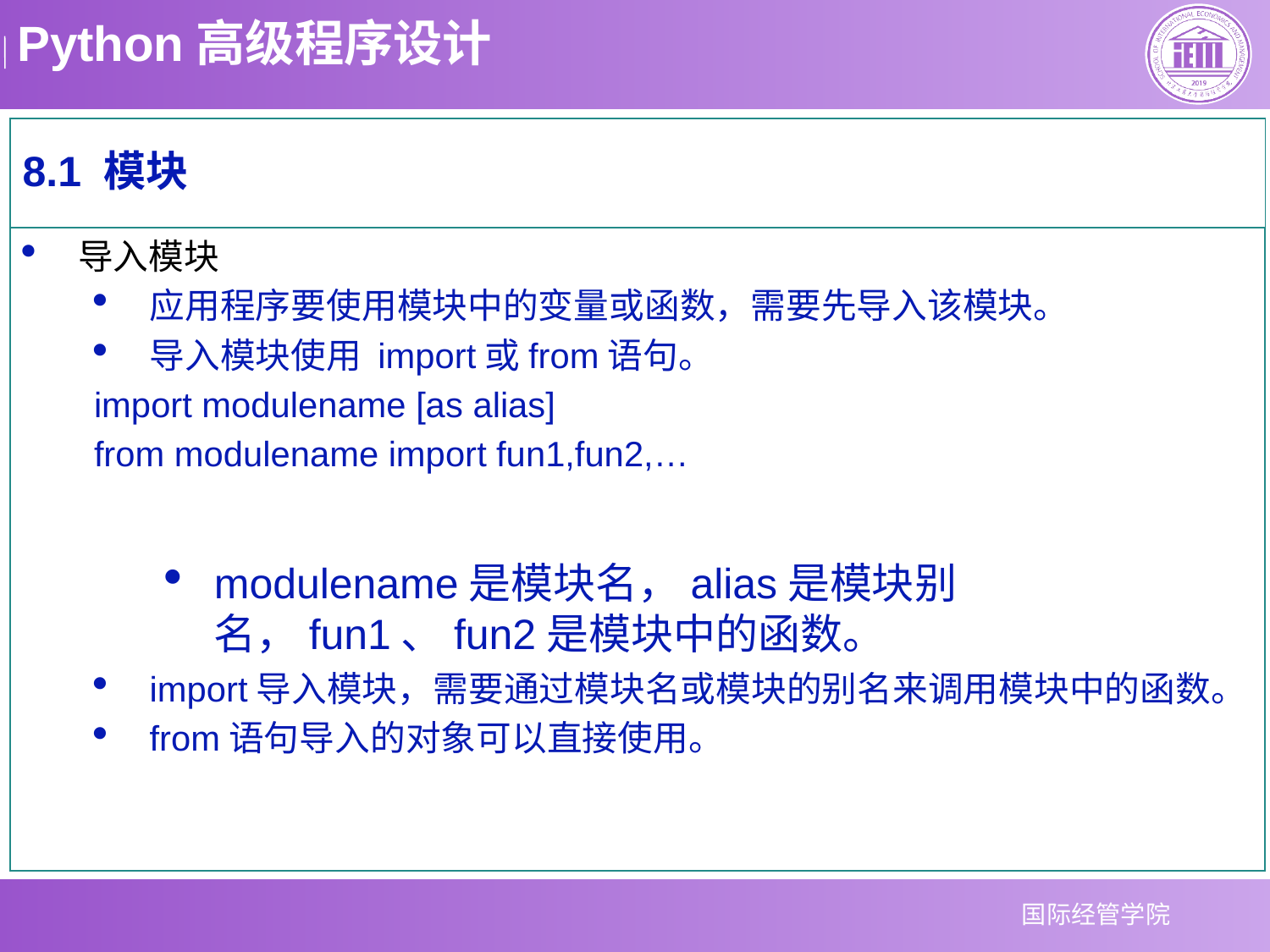

8.1 模块
导入模块
应用程序要使用模块中的变量或函数，需要先导入该模块。
导入模块使用 import或from语句。
import modulename [as alias]
from modulename import fun1,fun2,…

modulename是模块名，alias是模块别名，fun1、fun2是模块中的函数。
import导入模块，需要通过模块名或模块的别名来调用模块中的函数。
from语句导入的对象可以直接使用。